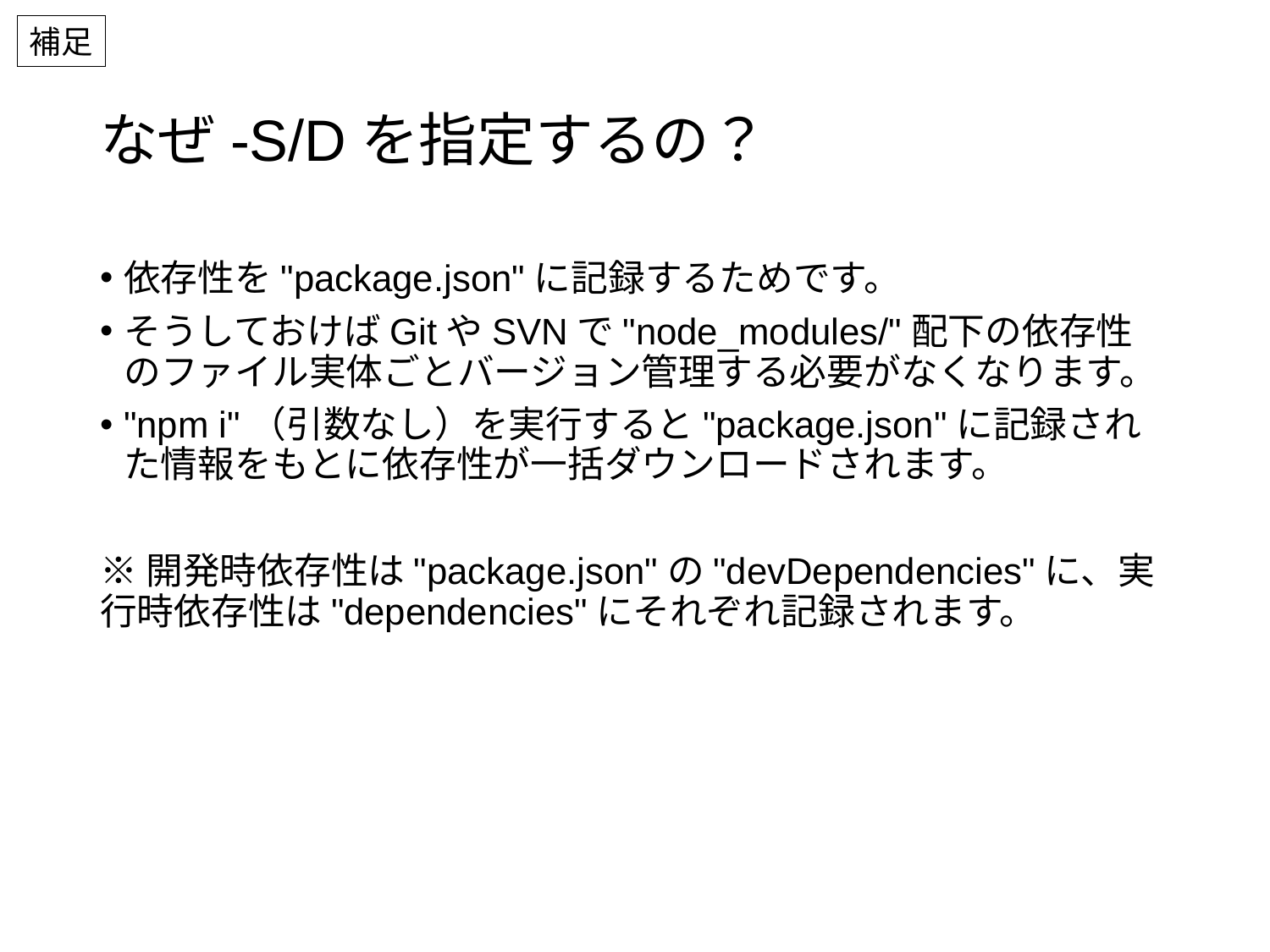

補足
# なぜ-S/Dを指定するの？
依存性を"package.json"に記録するためです。
そうしておけばGitやSVNで"node_modules/"配下の依存性のファイル実体ごとバージョン管理する必要がなくなります。
"npm i"（引数なし）を実行すると"package.json"に記録された情報をもとに依存性が一括ダウンロードされます。

※開発時依存性は"package.json"の"devDependencies"に、実行時依存性は"dependencies"にそれぞれ記録されます。